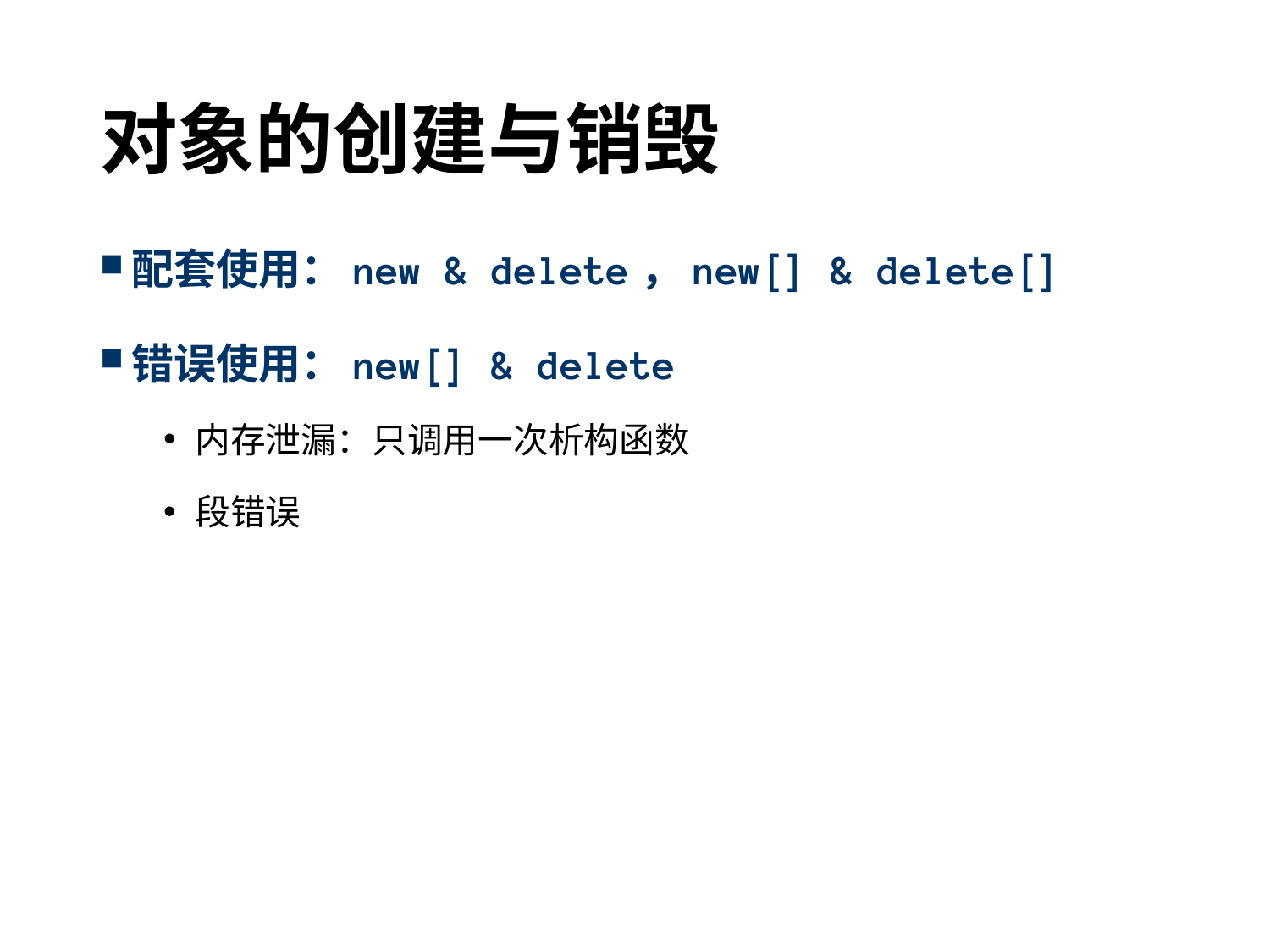

# 对象的创建与销毁
配套使用：new & delete，new[] & delete[]
错误使用：new[] & delete
内存泄漏：只调用一次析构函数
段错误